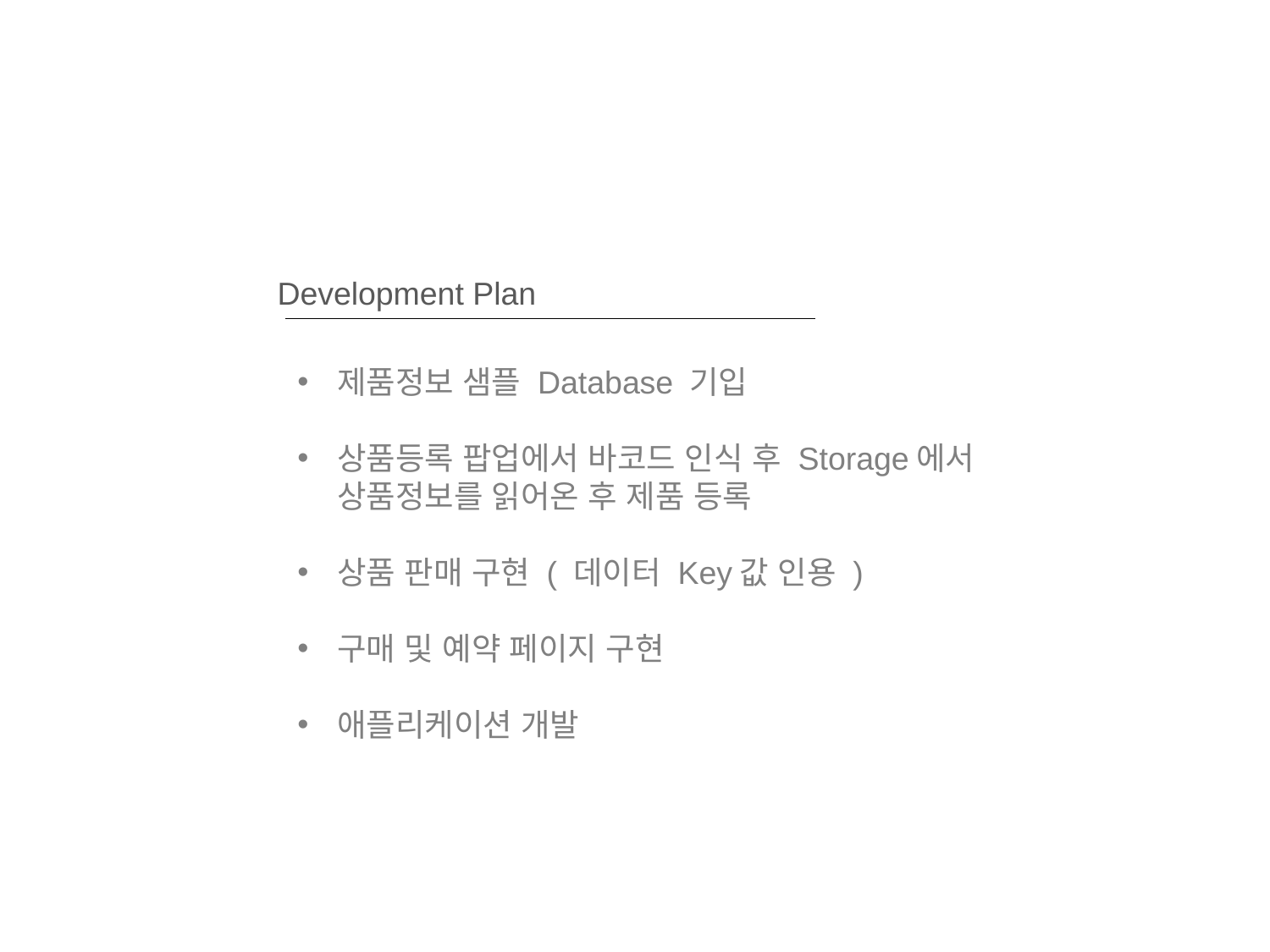

Development Plan
제품정보 샘플 Database 기입

상품등록 팝업에서 바코드 인식 후 Storage에서 상품정보를 읽어온 후 제품 등록

상품 판매 구현 ( 데이터 Key값 인용 )

구매 및 예약 페이지 구현

애플리케이션 개발